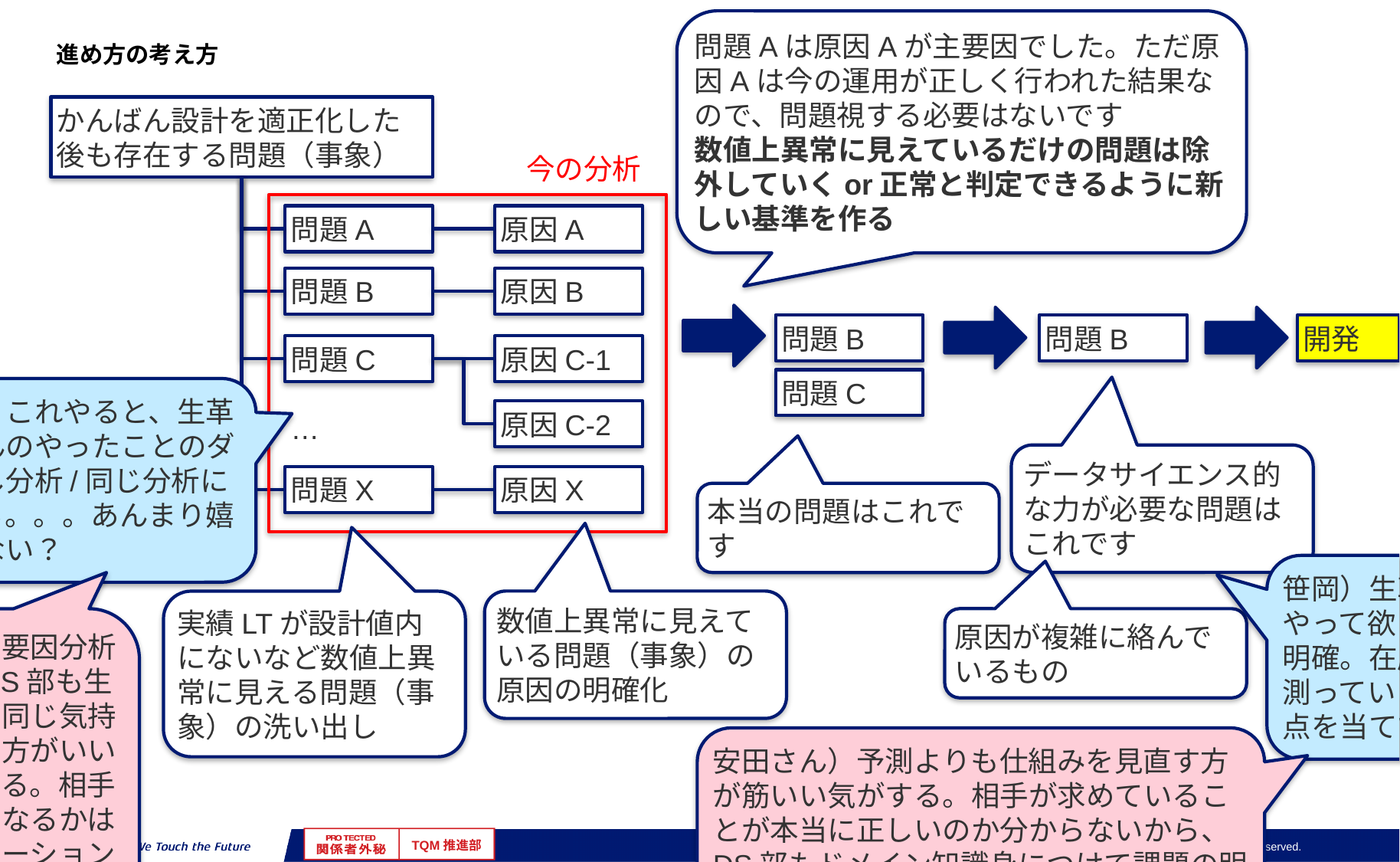

問題Aは原因Aが主要因でした。ただ原因Aは今の運用が正しく行われた結果なので、問題視する必要はないです
数値上異常に見えているだけの問題は除外していくor正常と判定できるように新しい基準を作る
進め方の考え方

かんばん設計を適正化した後も存在する問題（事象）
今の分析

問題A
原因A
問題B
原因B

問題B
問題B
開発
問題C
原因C-1
問題C
笹岡）これやると、生革部さんのやったことのダメ出し分析/同じ分析に見える。。。あんまり嬉しくない？
原因C-2
…
データサイエンス的な力が必要な問題はこれです
問題X
原因X
本当の問題はこれです
笹岡）生革部さんやって欲しいことは明確。在庫数の予測っていうところ焦点を当てて欲しい
実績LTが設計値内にないなど数値上異常に見える問題（事象）の洗い出し
数値上異常に見えている問題（事象）の原因の明確化
原因が複雑に絡んでいるもの
安田さん）要因分析は必要。DS部も生革部さんと同じ気持ちになれた方がいい活動にできる。相手が乗り気になるかはコミュニケーションの取り方次第
安田さん）予測よりも仕組みを見直す方が筋いい気がする。相手が求めていることが本当に正しいのか分からないから、DS部もドメイン知識身につけて課題の明確化から進めた方がいい